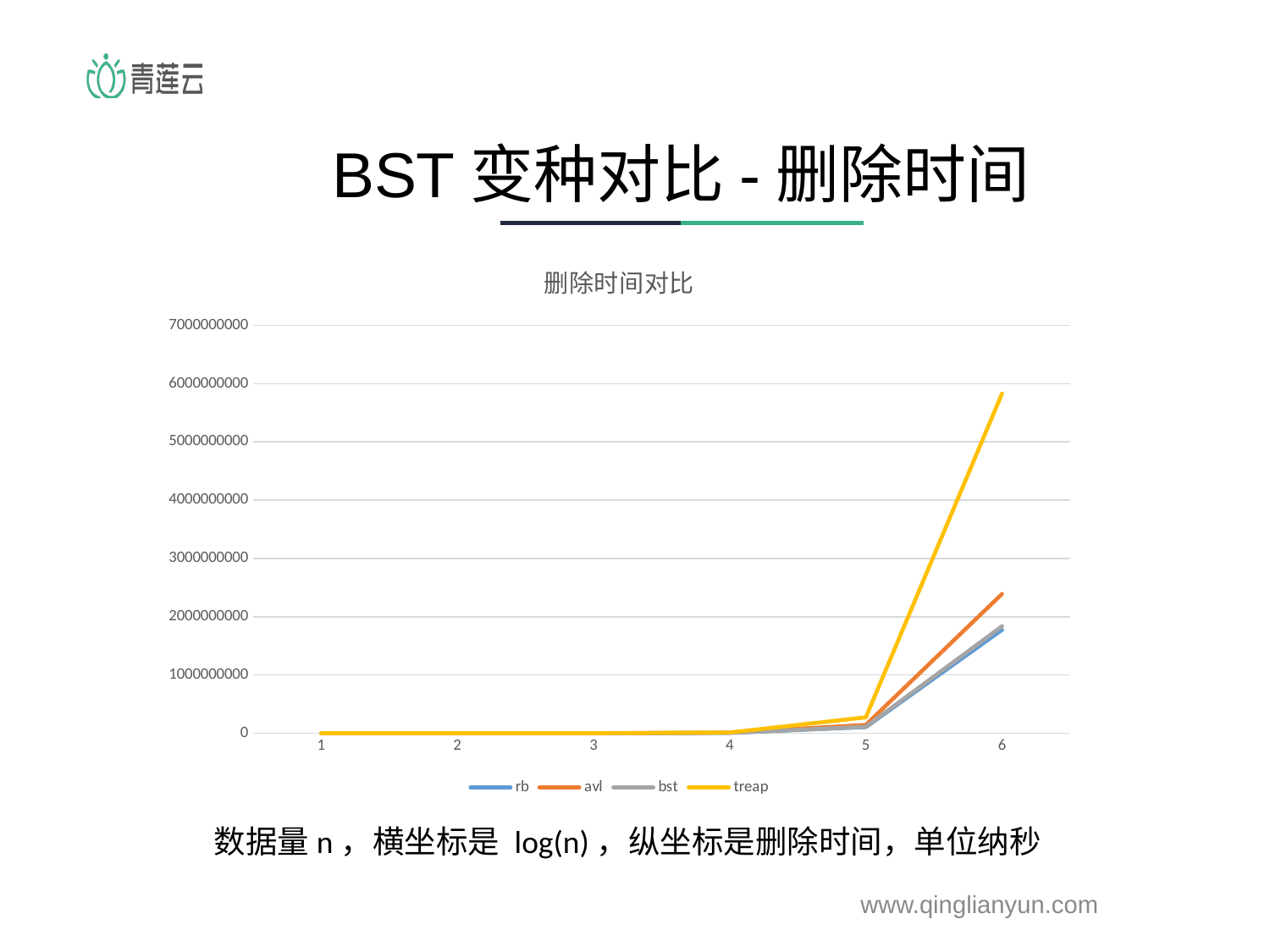

BST变种对比-删除时间

### Chart: 删除时间对比

| Category | rb | avl | bst | treap |
|---|---|---|---|---|
| 1 | 5287.2 | 6011.8 | 5188.1 | 6798.8 |
| 2 | 43335.9 | 68150.8 | 40322.3 | 47142.8 |
| 3 | 461402.8 | 672324.1 | 478752.3 | 658874.1 |
| 4 | 7297469.2 | 10714264.0 | 7403387.5 | 13278275.7 |
| 5 | 106197435.8 | 144719182.4 | 113108534.4 | 273551307.9 |
| 6 | 1775326691.5 | 2390762774.1 | 1837227308.7 | 5830473533.7 |
数据量n，横坐标是 log(n)，纵坐标是删除时间，单位纳秒